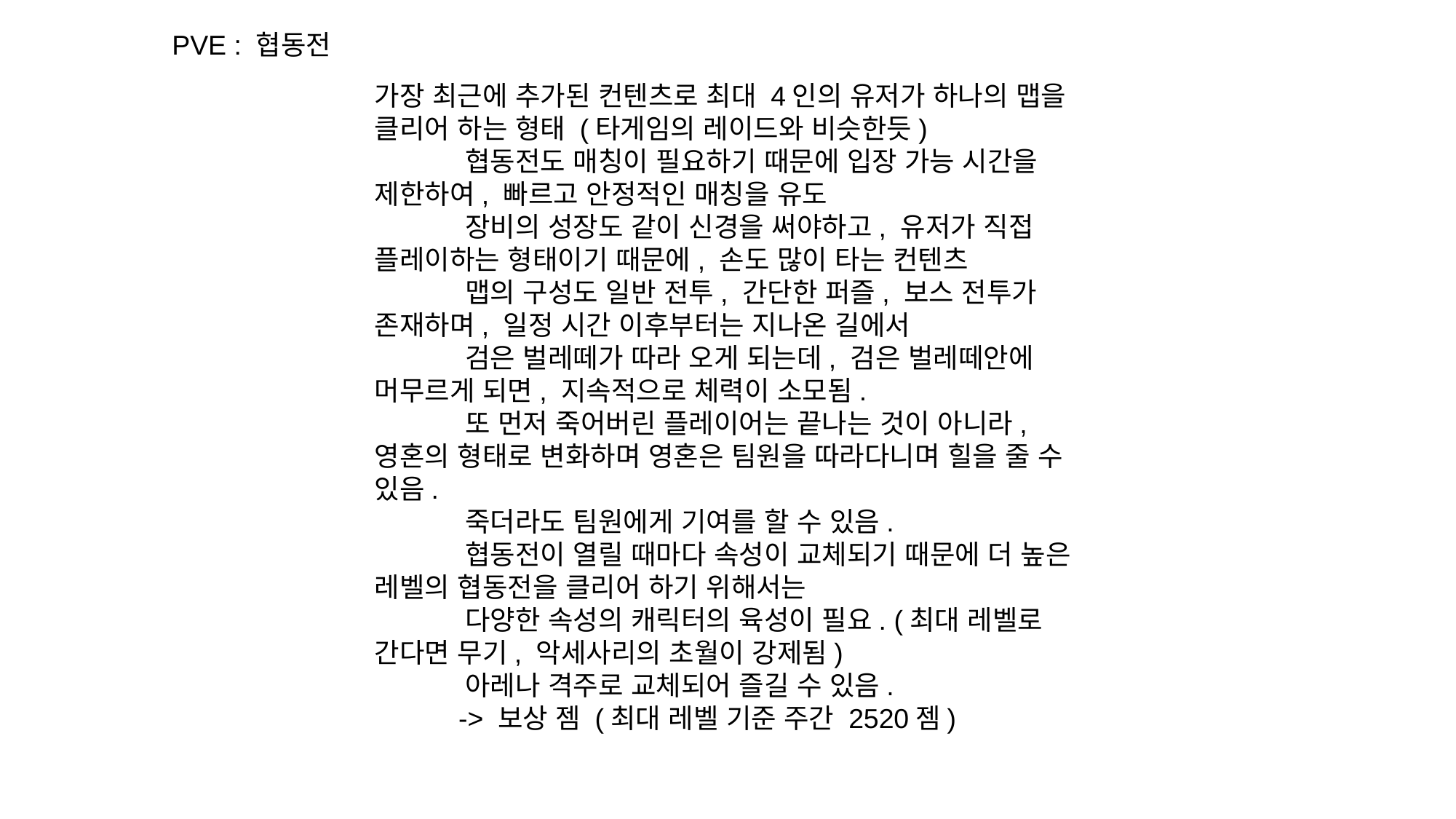

PVE : 협동전
가장 최근에 추가된 컨텐츠로 최대 4인의 유저가 하나의 맵을 클리어 하는 형태 (타게임의 레이드와 비슷한듯)
           협동전도 매칭이 필요하기 때문에 입장 가능 시간을 제한하여, 빠르고 안정적인 매칭을 유도
           장비의 성장도 같이 신경을 써야하고, 유저가 직접 플레이하는 형태이기 때문에, 손도 많이 타는 컨텐츠
           맵의 구성도 일반 전투, 간단한 퍼즐, 보스 전투가 존재하며, 일정 시간 이후부터는 지나온 길에서
           검은 벌레떼가 따라 오게 되는데, 검은 벌레떼안에 머무르게 되면, 지속적으로 체력이 소모됨.
           또 먼저 죽어버린 플레이어는 끝나는 것이 아니라, 영혼의 형태로 변화하며 영혼은 팀원을 따라다니며 힐을 줄 수 있음.
           죽더라도 팀원에게 기여를 할 수 있음.
           협동전이 열릴 때마다 속성이 교체되기 때문에 더 높은 레벨의 협동전을 클리어 하기 위해서는
           다양한 속성의 캐릭터의 육성이 필요. (최대 레벨로 간다면 무기, 악세사리의 초월이 강제됨)
           아레나 격주로 교체되어 즐길 수 있음.
           -> 보상 젬 (최대 레벨 기준 주간 2520젬)